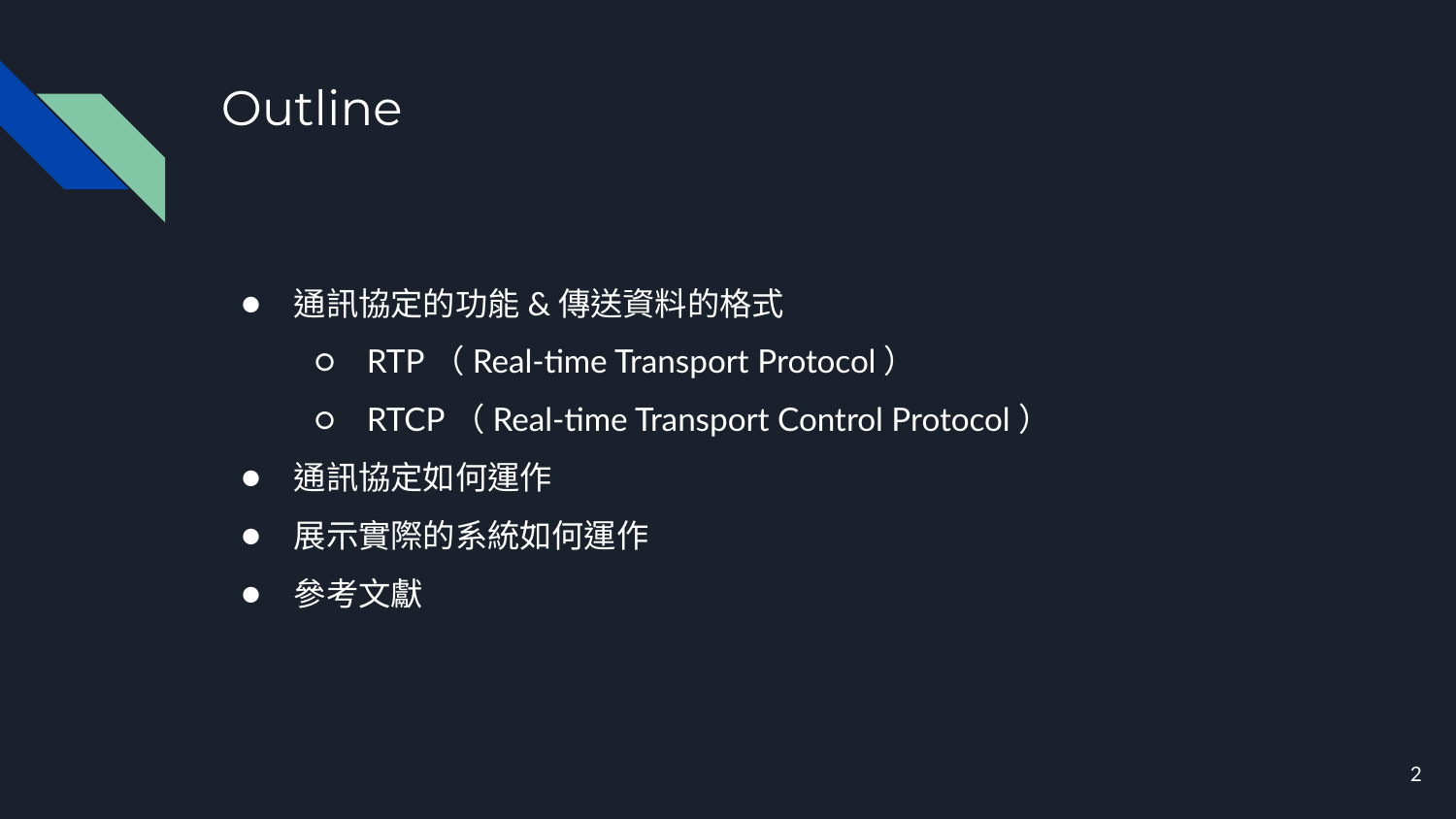

# Outline
通訊協定的功能&傳送資料的格式
RTP（Real-time Transport Protocol）
RTCP（Real-time Transport Control Protocol）
通訊協定如何運作
展示實際的系統如何運作
參考文獻
2